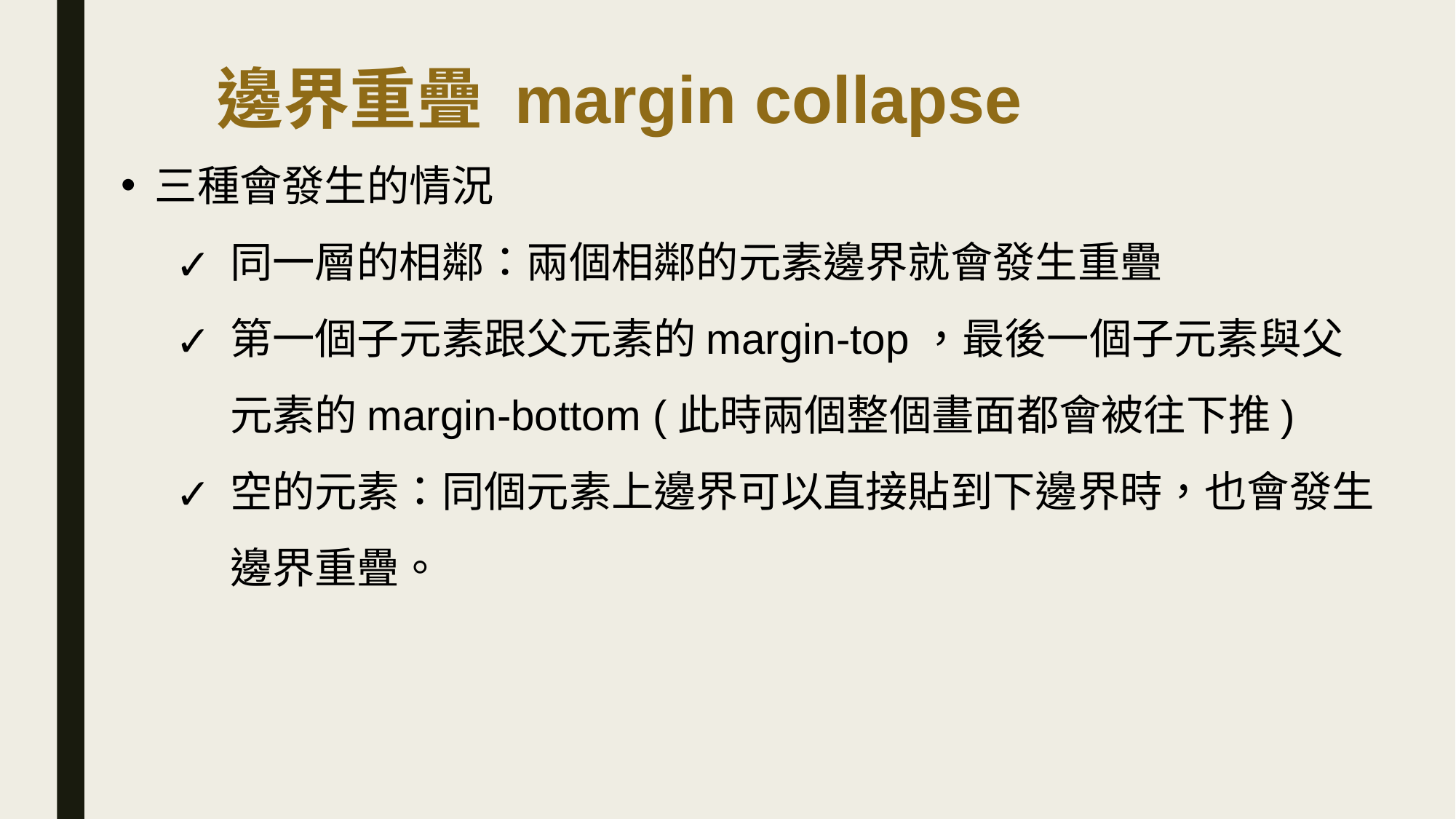

# 邊界重疊 margin collapse
三種會發生的情況
同一層的相鄰：兩個相鄰的元素邊界就會發生重疊
第一個子元素跟父元素的margin-top，最後一個子元素與父元素的margin-bottom (此時兩個整個畫面都會被往下推)
空的元素：同個元素上邊界可以直接貼到下邊界時，也會發生邊界重疊。